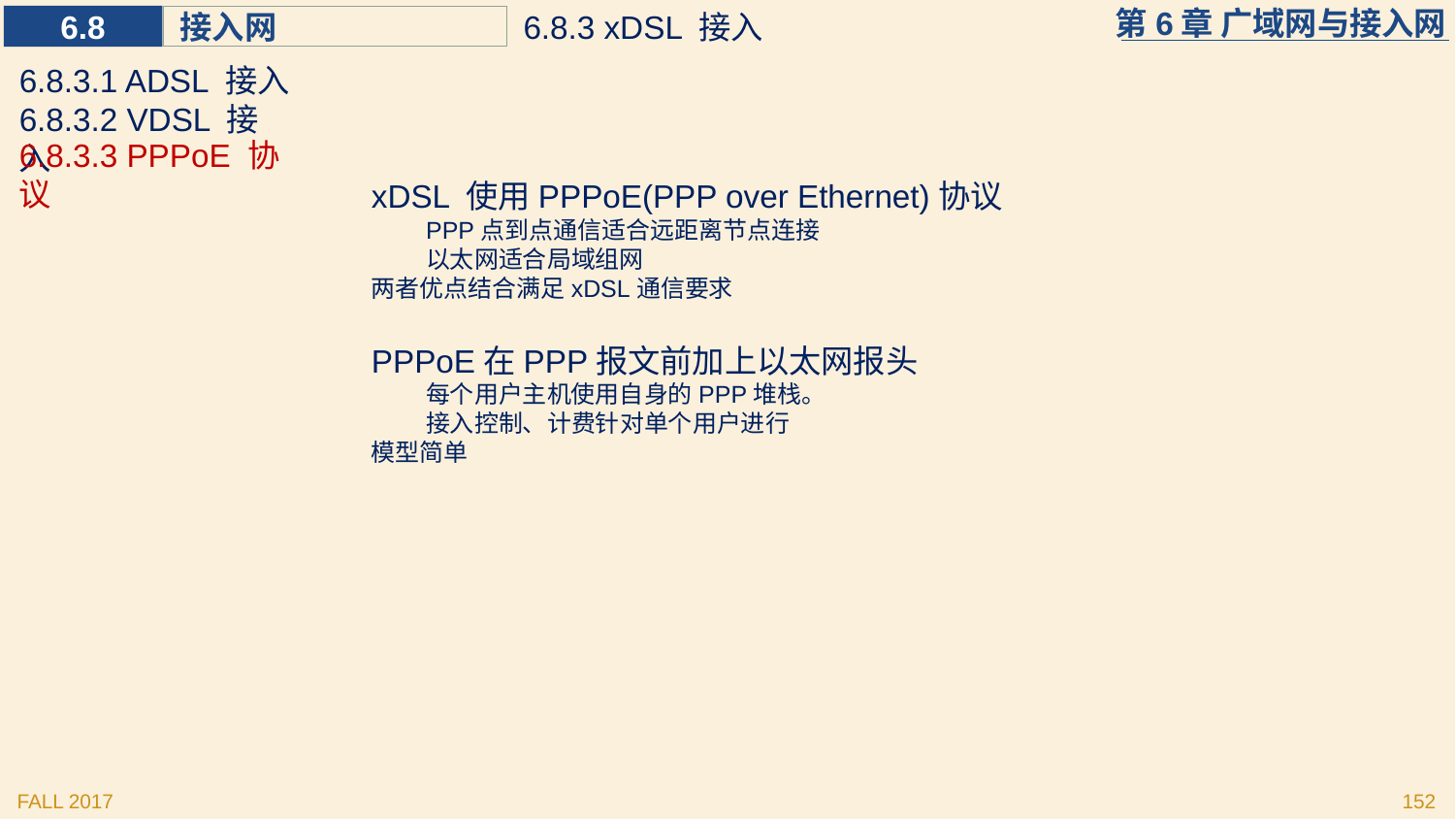

6.8.3 xDSL 接入
6.8.3.1 ADSL 接入
6.8.3.2 VDSL 接入
6.8.3.3 PPPoE 协议
xDSL 使用PPPoE(PPP over Ethernet)协议
PPP点到点通信适合远距离节点连接
以太网适合局域组网
两者优点结合满足xDSL通信要求

PPPoE在PPP报文前加上以太网报头
每个用户主机使用自身的PPP堆栈。
接入控制、计费针对单个用户进行
模型简单